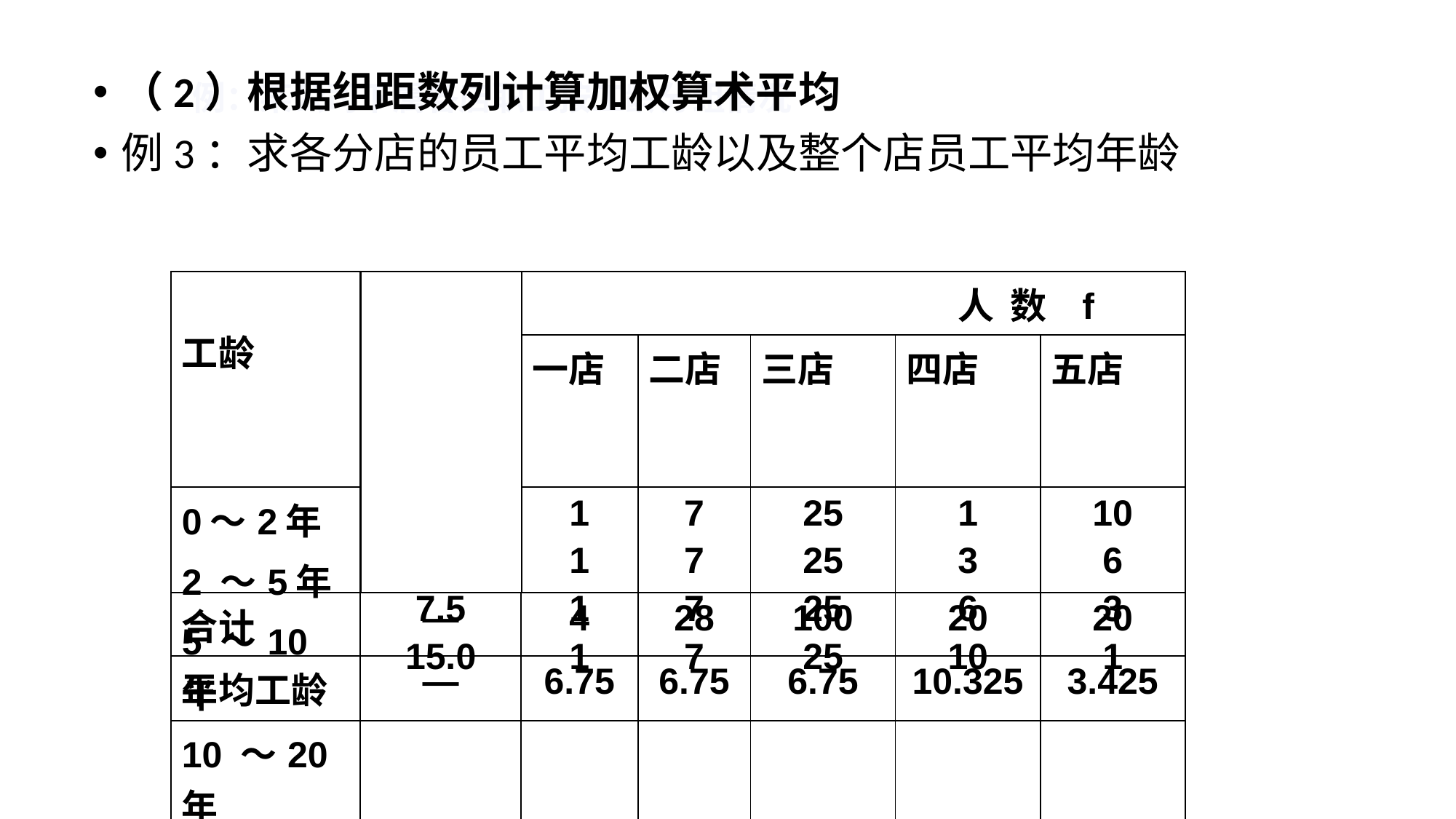

# 例：某公司下属各店职工按工龄分组情况
（2）根据组距数列计算加权算术平均
例3：求各分店的员工平均工龄以及整个店员工平均年龄
| 工龄 | 组中值x | 人 数 f |  |  |  |  |
| --- | --- | --- | --- | --- | --- | --- |
|  |  | 一店 | 二店 | 三店 | 四店 | 五店 |
| 0～2年 2 ～5年 5 ～10年 10 ～20年 | 1.0 3.5 7.5 15.0 | 1 1 1 1 | 7 7 7 7 | 25 25 25 25 | 1 3 6 10 | 10 6 3 1 |

| 合计 | — | 4 | 28 | 100 | 20 | 20 |
| --- | --- | --- | --- | --- | --- | --- |
| 平均工龄 | — | 6.75 | 6.75 | 6.75 | 10.325 | 3.425 |